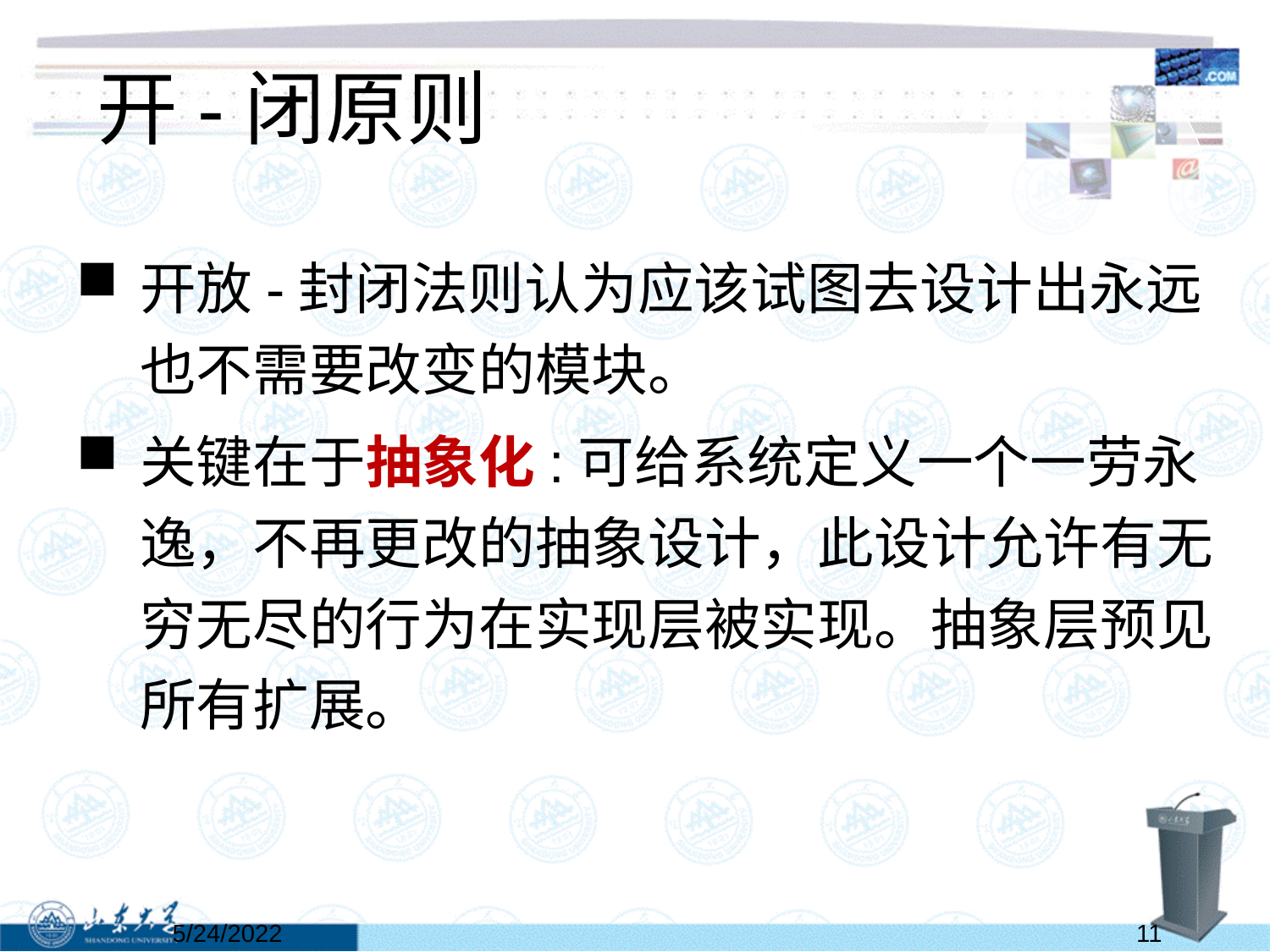

# 开-闭原则
开放-封闭法则认为应该试图去设计出永远也不需要改变的模块。
关键在于抽象化:可给系统定义一个一劳永逸，不再更改的抽象设计，此设计允许有无穷无尽的行为在实现层被实现。抽象层预见所有扩展。
5/24/2022
11